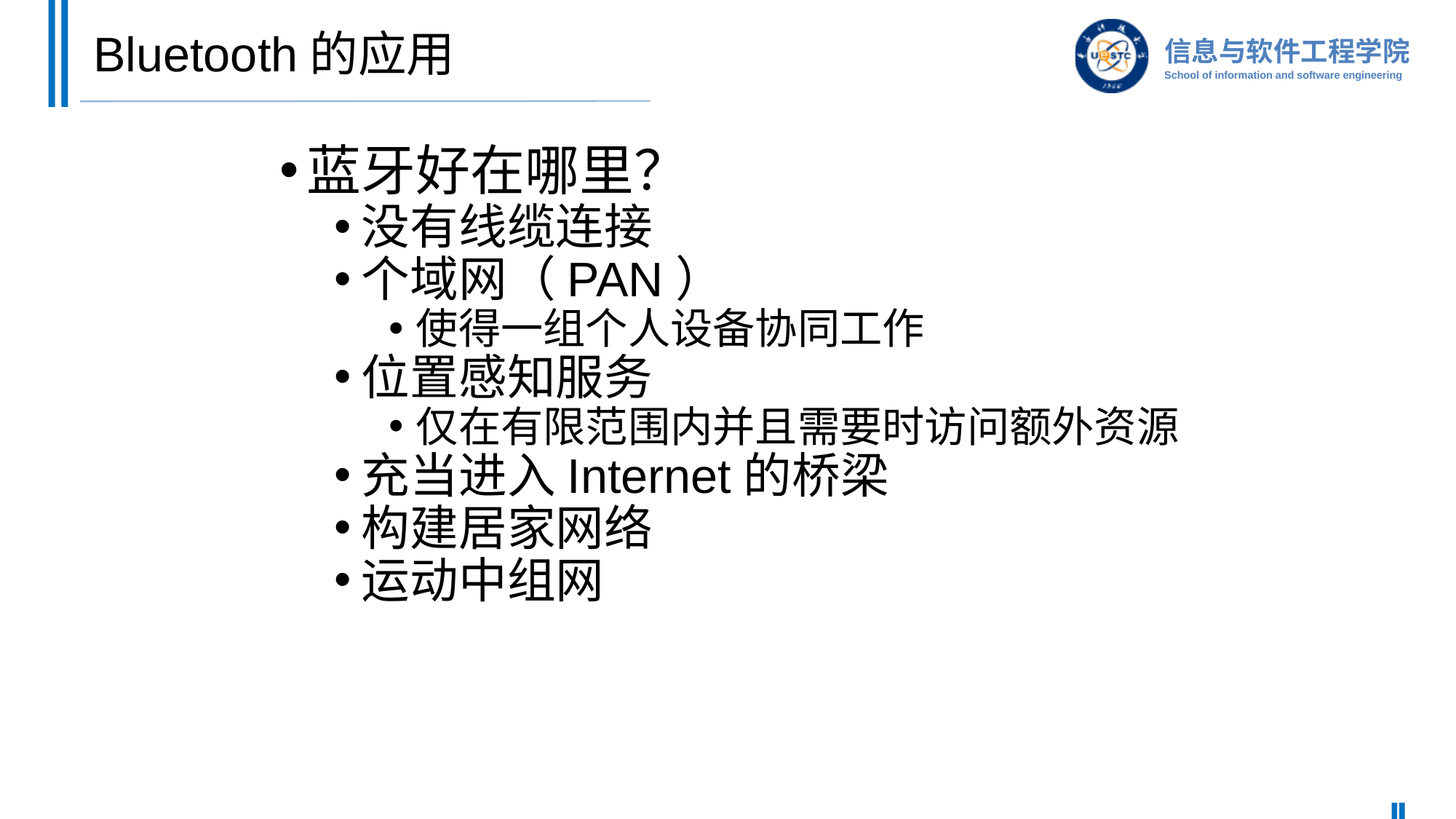

# Bluetooth的应用
蓝牙好在哪里？
没有线缆连接
个域网（PAN）
使得一组个人设备协同工作
位置感知服务
仅在有限范围内并且需要时访问额外资源
充当进入Internet的桥梁
构建居家网络
运动中组网